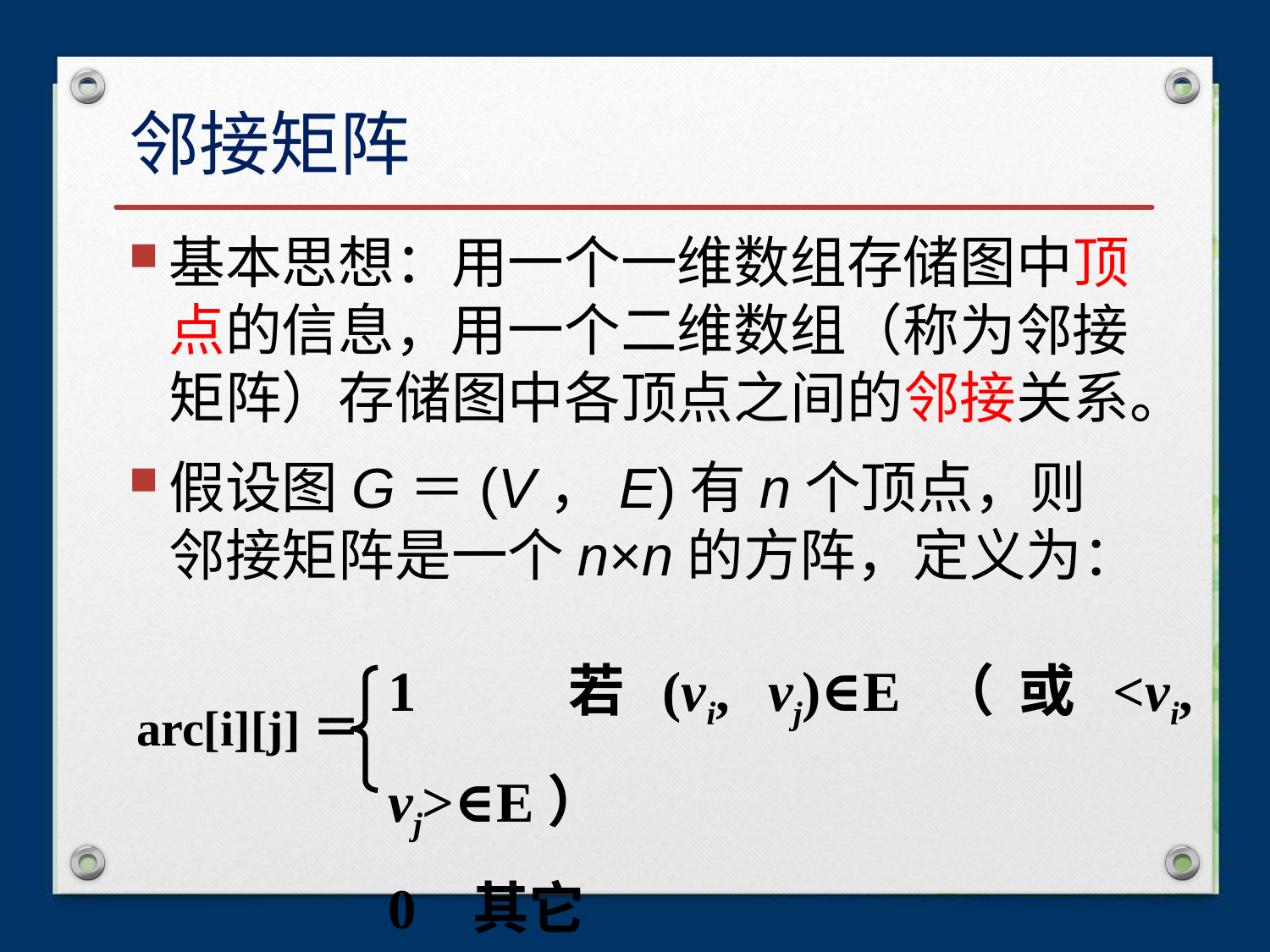

# 邻接矩阵
基本思想：用一个一维数组存储图中顶点的信息，用一个二维数组（称为邻接矩阵）存储图中各顶点之间的邻接关系。
假设图G＝(V，E)有n个顶点，则邻接矩阵是一个n×n的方阵，定义为：

1   若(vi, vj)∈E（或<vi, vj>∈E）
0   其它

arc[i][j]＝